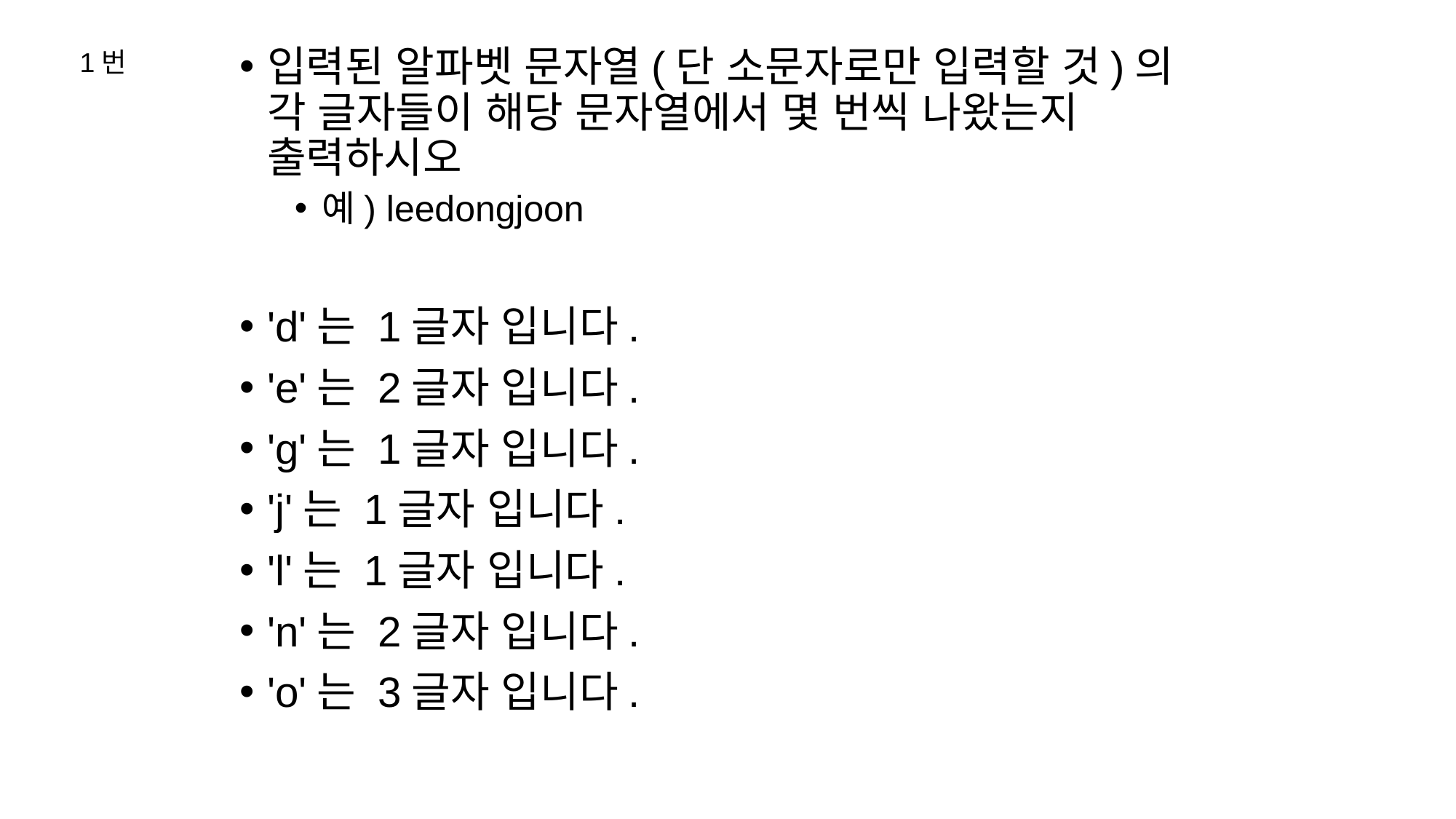

1번
입력된 알파벳 문자열(단 소문자로만 입력할 것)의 각 글자들이 해당 문자열에서 몇 번씩 나왔는지 출력하시오
예) leedongjoon

'd'는 1글자 입니다.
'e'는 2글자 입니다.
'g'는 1글자 입니다.
'j'는 1글자 입니다.
'l'는 1글자 입니다.
'n'는 2글자 입니다.
'o'는 3글자 입니다.